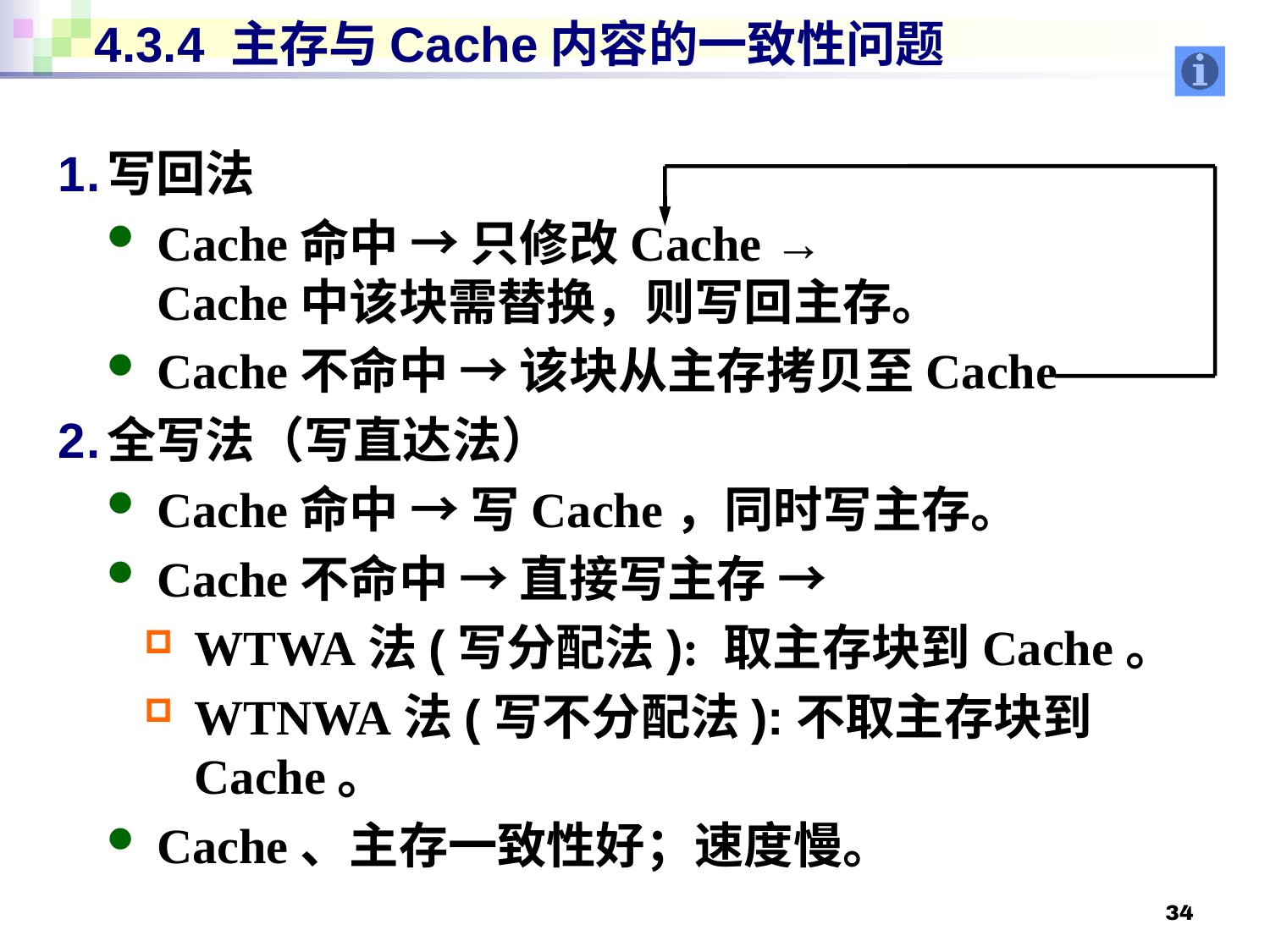

# 4.3.4 主存与Cache内容的一致性问题

写回法
Cache命中 → 只修改Cache →
Cache中该块需替换，则写回主存。
Cache不命中 → 该块从主存拷贝至Cache
全写法（写直达法）
Cache命中 → 写Cache，同时写主存。
Cache不命中 → 直接写主存 →
WTWA法(写分配法): 取主存块到Cache。
WTNWA法(写不分配法):不取主存块到Cache。
Cache、主存一致性好；速度慢。

34